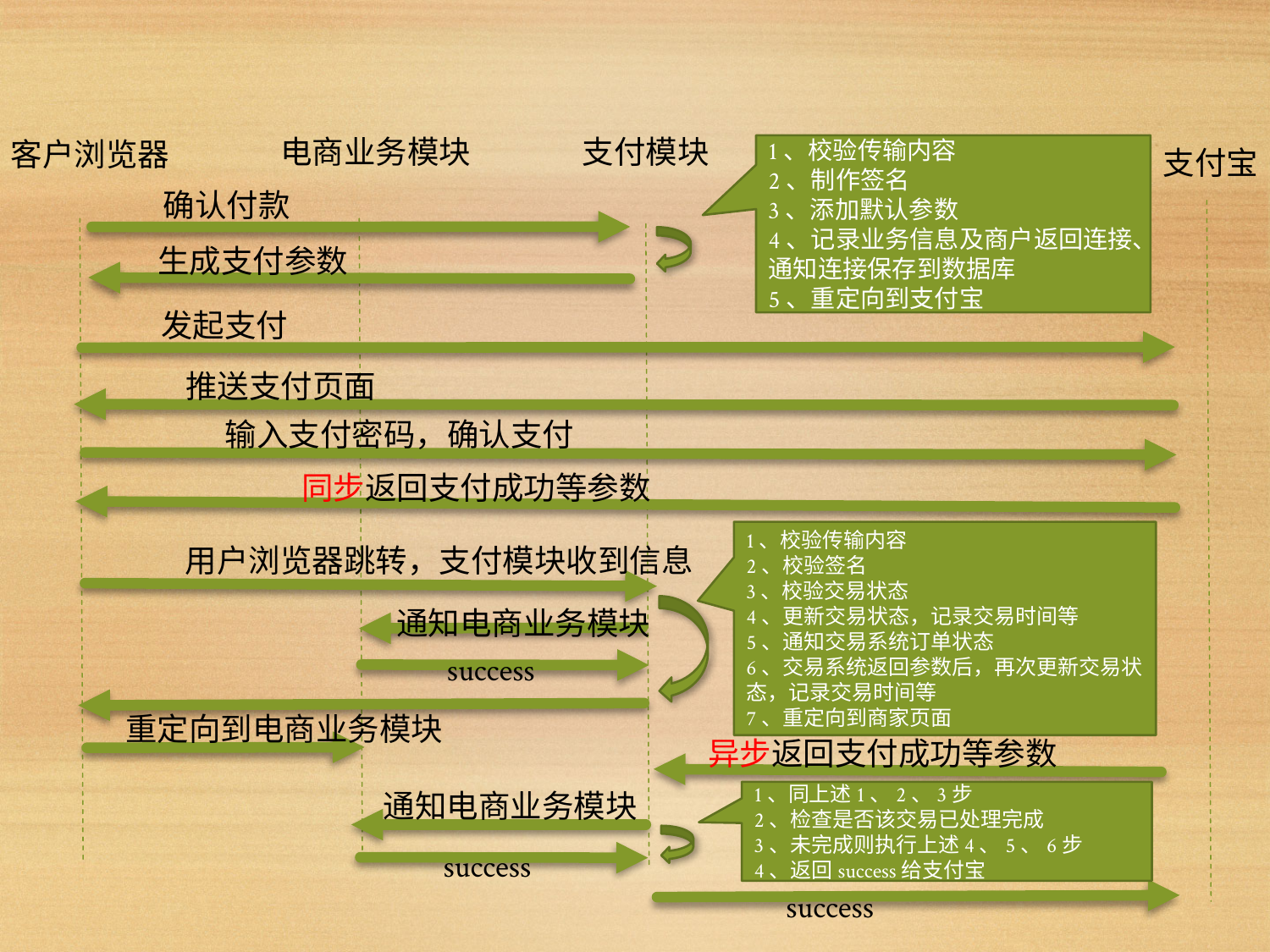

支付模块
电商业务模块
客户浏览器
1、校验传输内容
2、制作签名
3、添加默认参数
4、记录业务信息及商户返回连接、通知连接保存到数据库
5、重定向到支付宝
支付宝
确认付款

生成支付参数
发起支付
推送支付页面
输入支付密码，确认支付
同步返回支付成功等参数
1、校验传输内容
2、校验签名
3、校验交易状态
4、更新交易状态，记录交易时间等
5、通知交易系统订单状态
6、交易系统返回参数后，再次更新交易状态，记录交易时间等
7、重定向到商家页面
用户浏览器跳转，支付模块收到信息

通知电商业务模块
success
重定向到电商业务模块
异步返回支付成功等参数
通知电商业务模块
1、同上述1、2、3步
2、检查是否该交易已处理完成
3、未完成则执行上述4、5、6步
4、返回success给支付宝

success
success